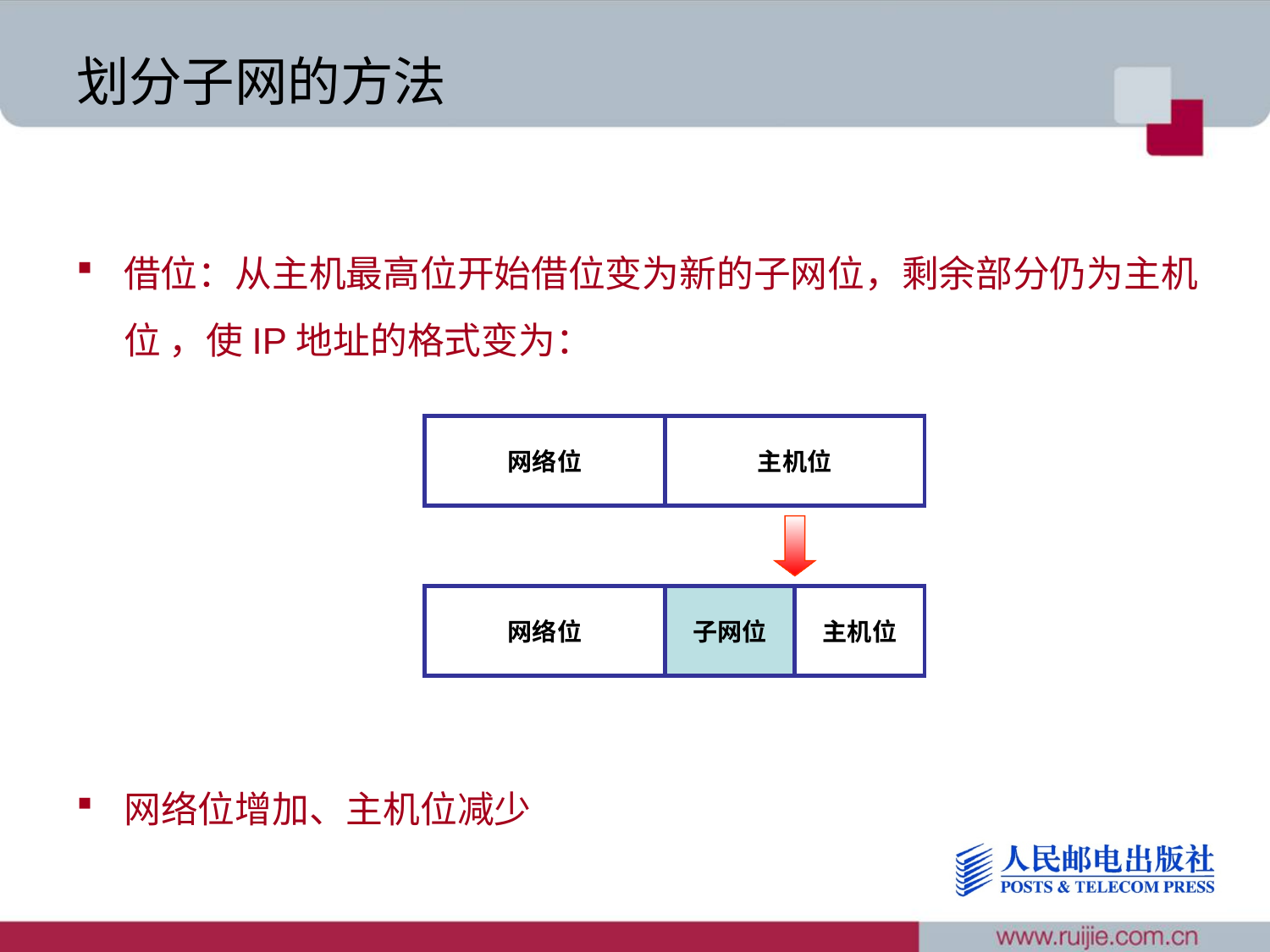

# 划分子网的方法
借位：从主机最高位开始借位变为新的子网位，剩余部分仍为主机位 ，使IP地址的格式变为：

网络位增加、主机位减少

网络位
主机位

网络位
子网位
主机位